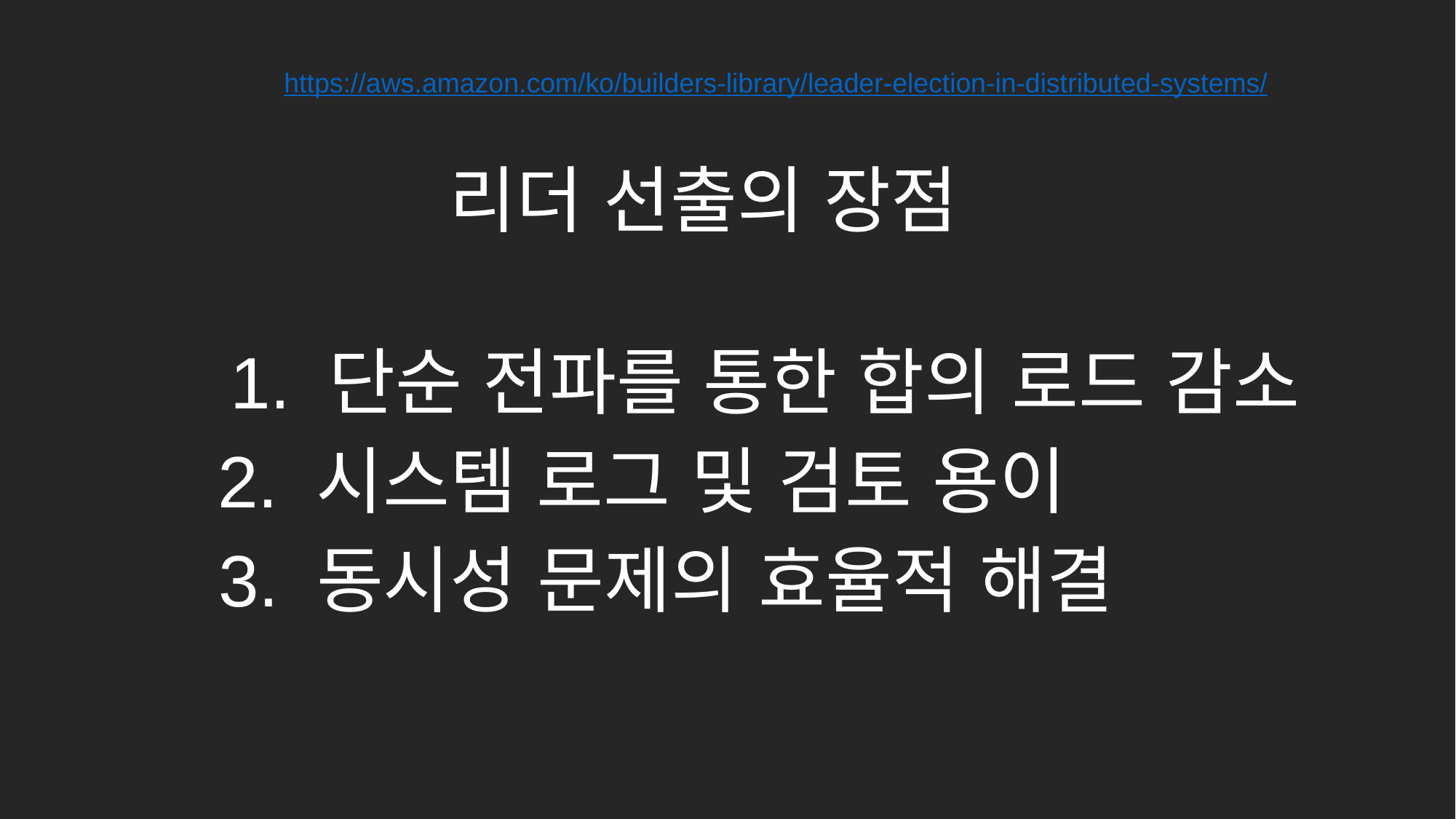

https://aws.amazon.com/ko/builders-library/leader-election-in-distributed-systems/
리더 선출의 장점
1. 단순 전파를 통한 합의 로드 감소
2. 시스템 로그 및 검토 용이
3. 동시성 문제의 효율적 해결